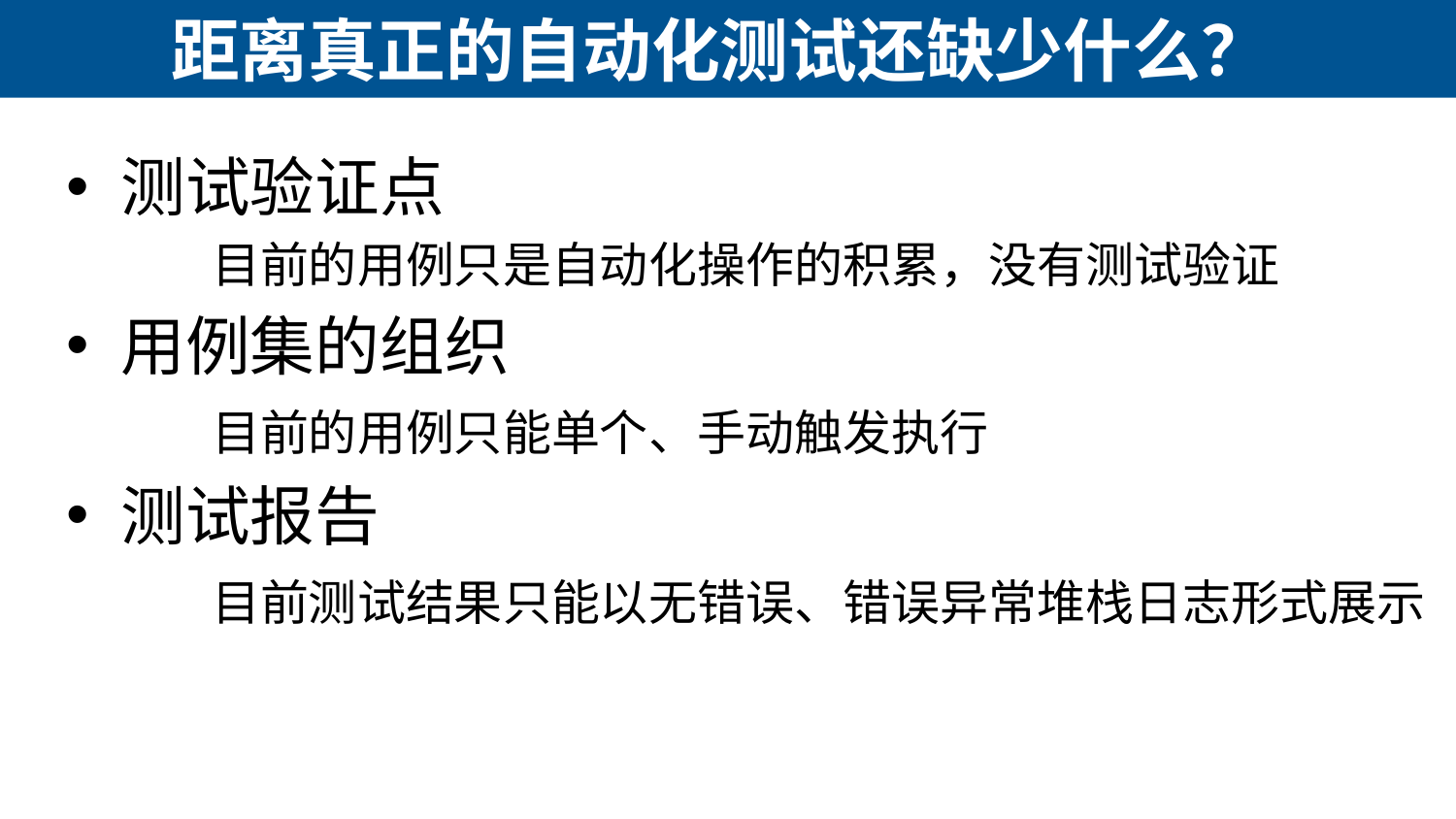

# 距离真正的自动化测试还缺少什么？
测试验证点
	目前的用例只是自动化操作的积累，没有测试验证
用例集的组织
	目前的用例只能单个、手动触发执行
测试报告
	目前测试结果只能以无错误、错误异常堆栈日志形式展示